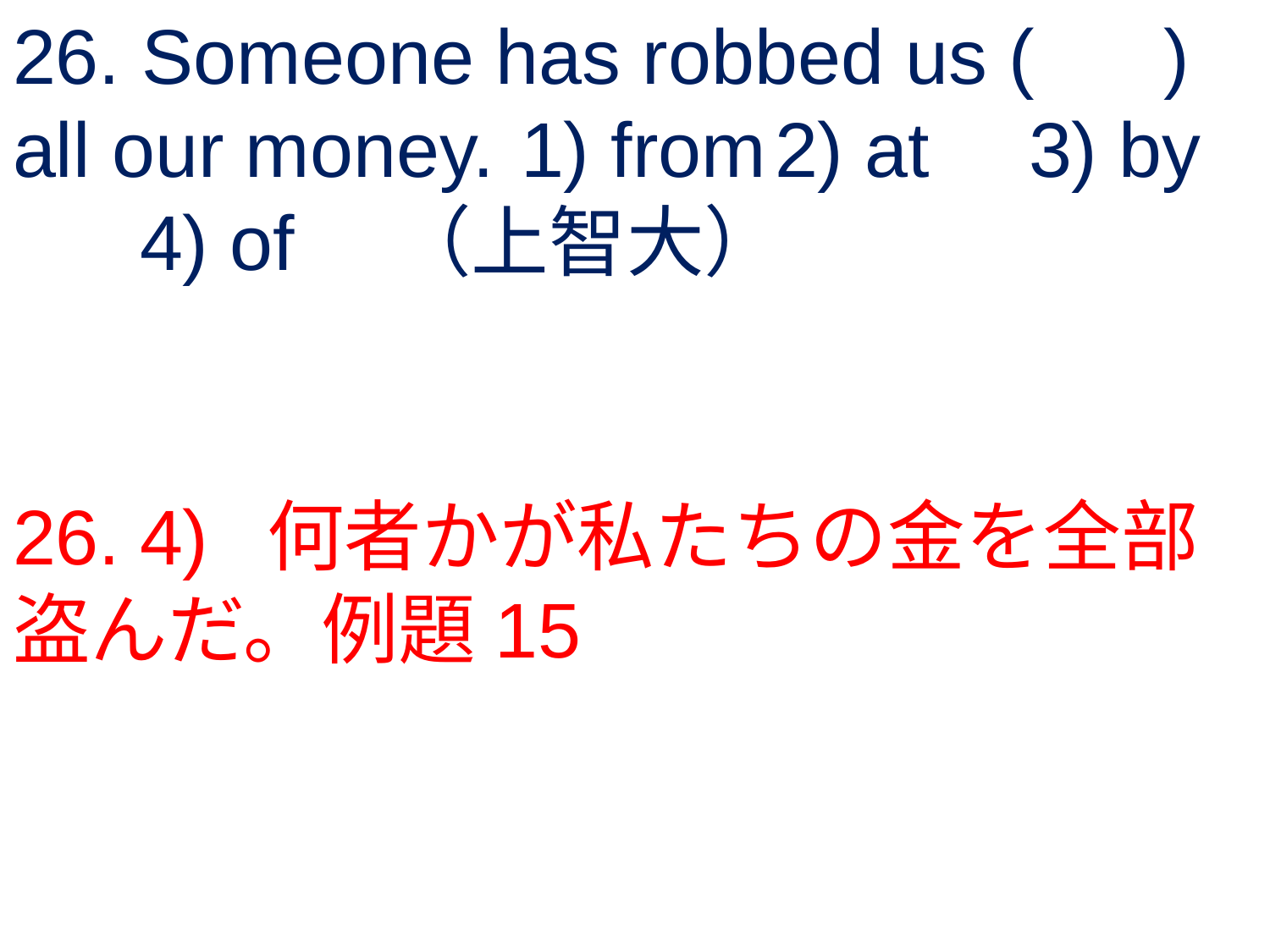

# 26. Someone has robbed us (      ) all our money.	1) from	2) at	3) by	4) of	（上智大）
26.	4) 	何者かが私たちの金を全部盗んだ。例題15